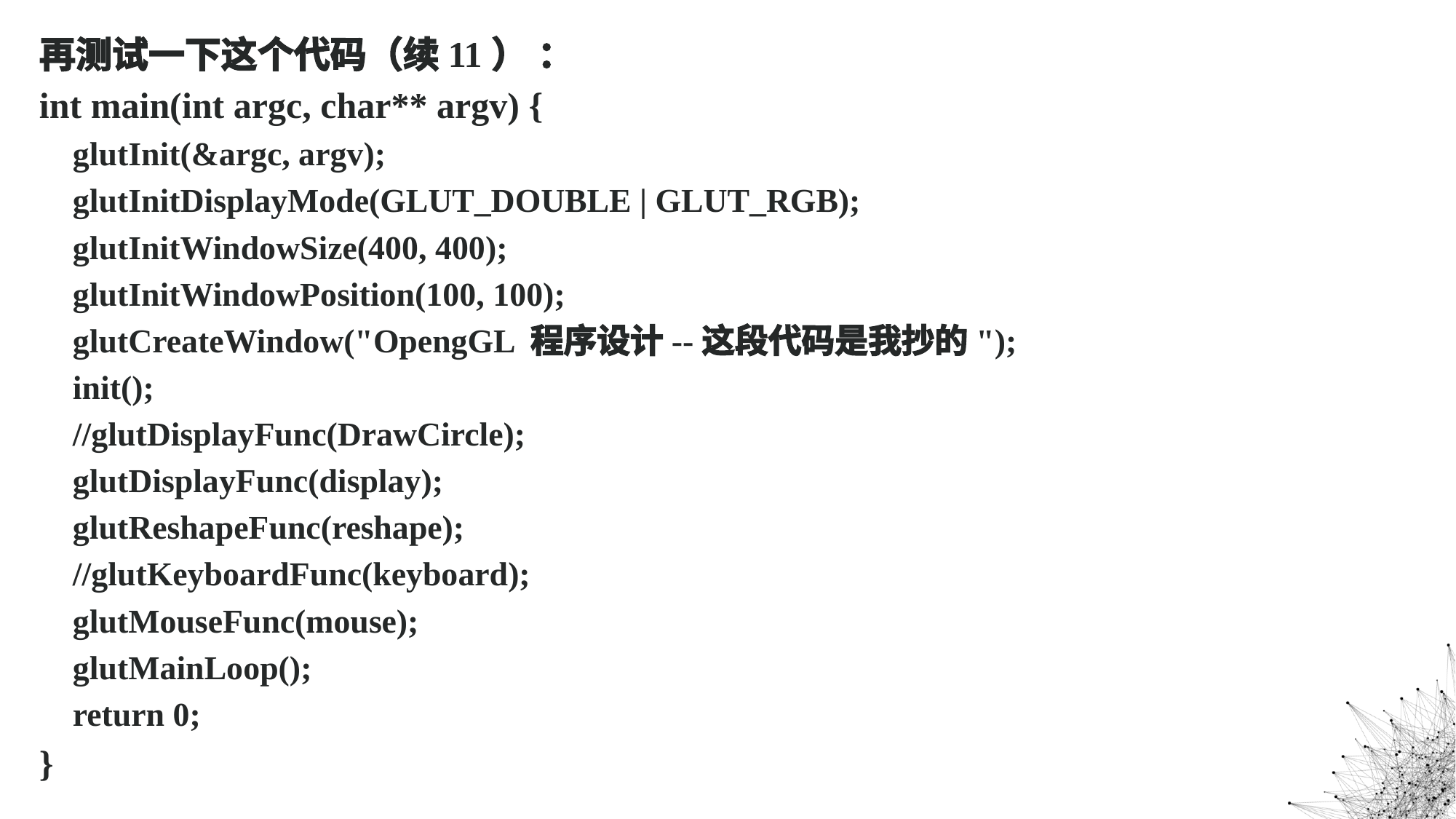

再测试一下这个代码（续11） ：
int main(int argc, char** argv) {
    glutInit(&argc, argv);
    glutInitDisplayMode(GLUT_DOUBLE | GLUT_RGB);
    glutInitWindowSize(400, 400);
    glutInitWindowPosition(100, 100);
    glutCreateWindow("OpengGL 程序设计--这段代码是我抄的");
    init();
    //glutDisplayFunc(DrawCircle);
    glutDisplayFunc(display);
    glutReshapeFunc(reshape);
    //glutKeyboardFunc(keyboard);
    glutMouseFunc(mouse);
    glutMainLoop();
    return 0;
}